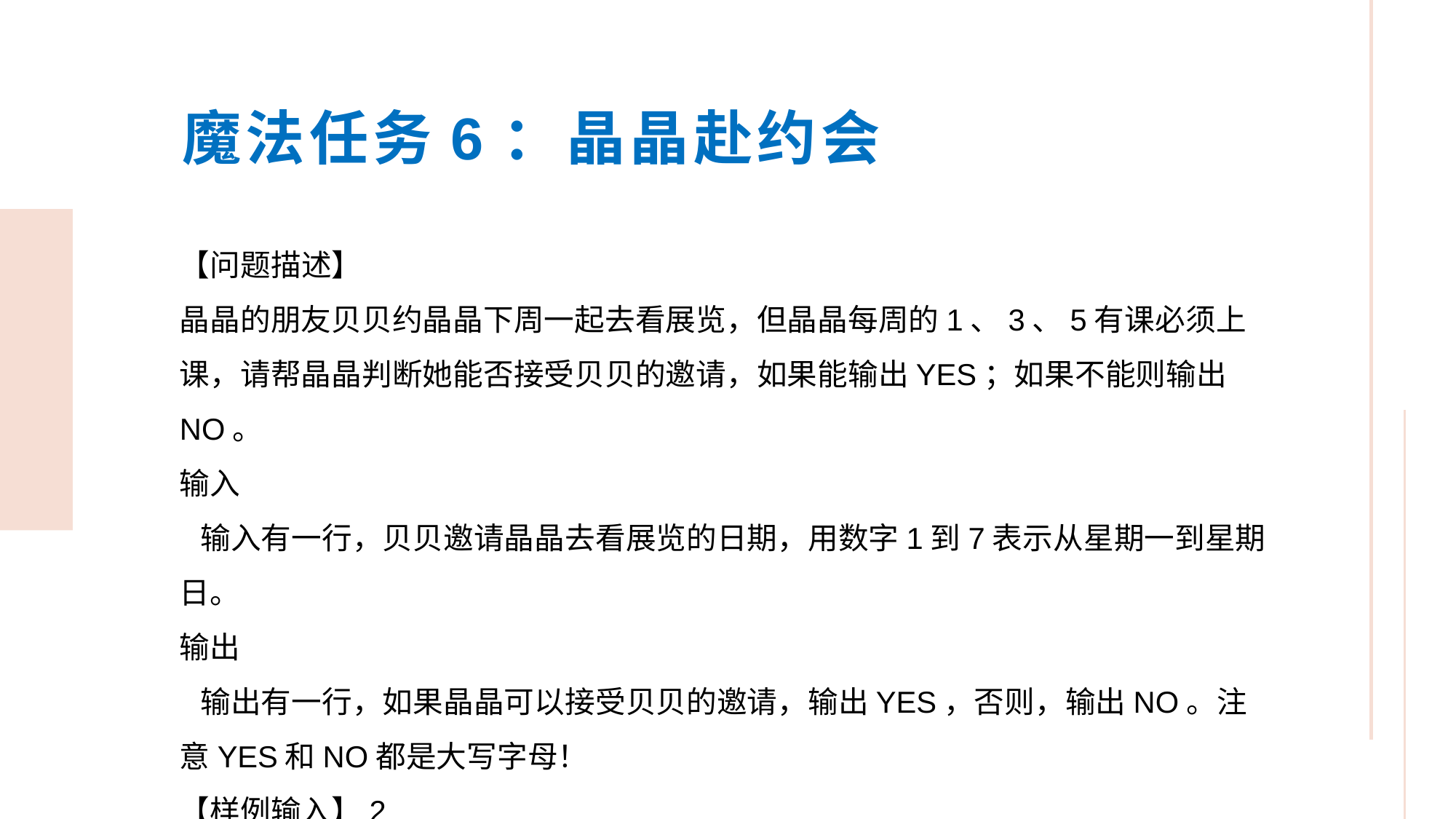

魔法任务6：晶晶赴约会
【问题描述】
晶晶的朋友贝贝约晶晶下周一起去看展览，但晶晶每周的1、3、5有课必须上课，请帮晶晶判断她能否接受贝贝的邀请，如果能输出YES；如果不能则输出NO。
输入
  输入有一行，贝贝邀请晶晶去看展览的日期，用数字1到7表示从星期一到星期日。
输出
  输出有一行，如果晶晶可以接受贝贝的邀请，输出YES，否则，输出NO。注意YES和NO都是大写字母！
【样例输入】2
【样例输出】YES